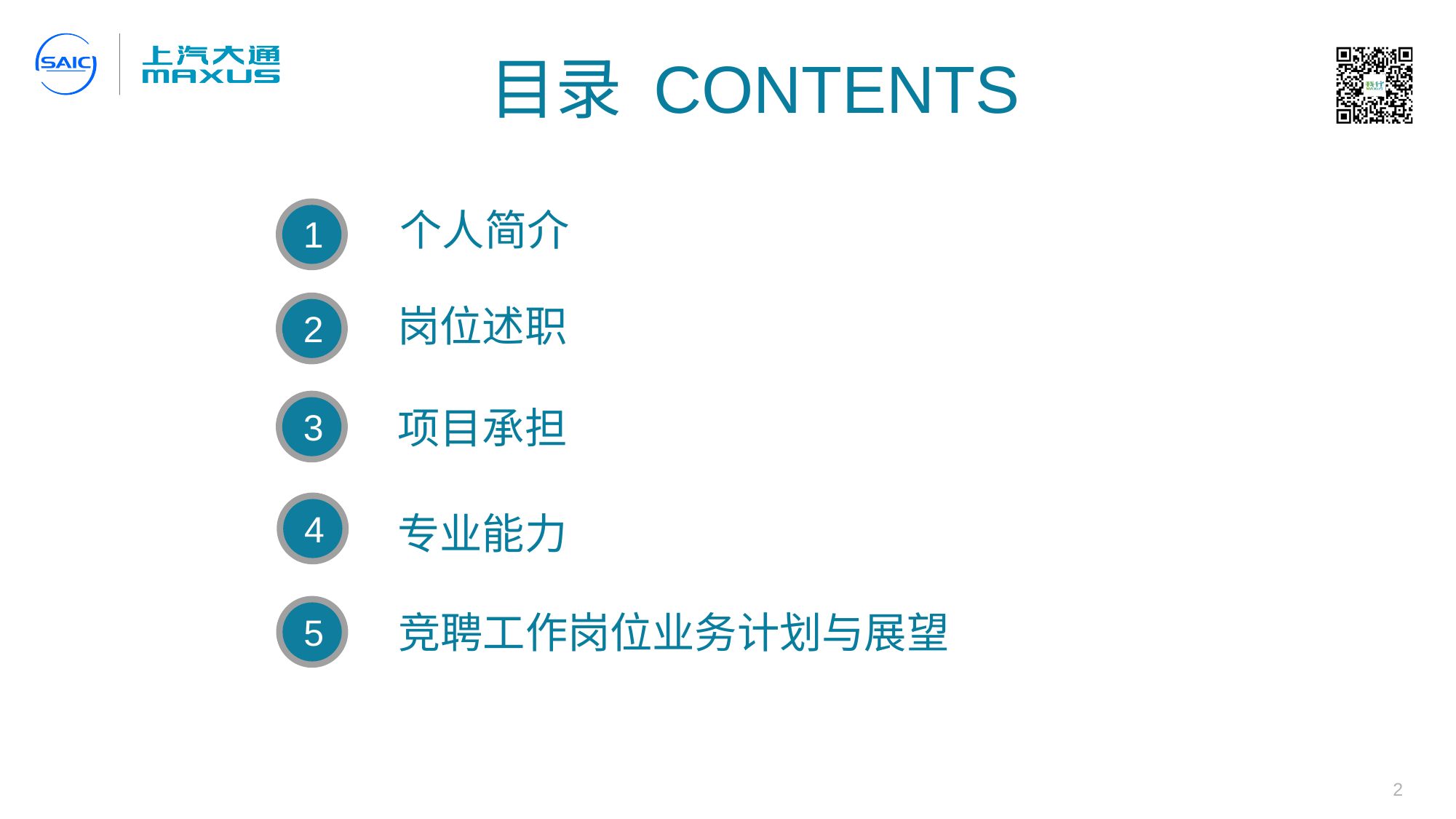

# 目录 CONTENTS
个人简介
岗位述职
项目承担

4
专业能力

5
竞聘工作岗位业务计划与展望
2